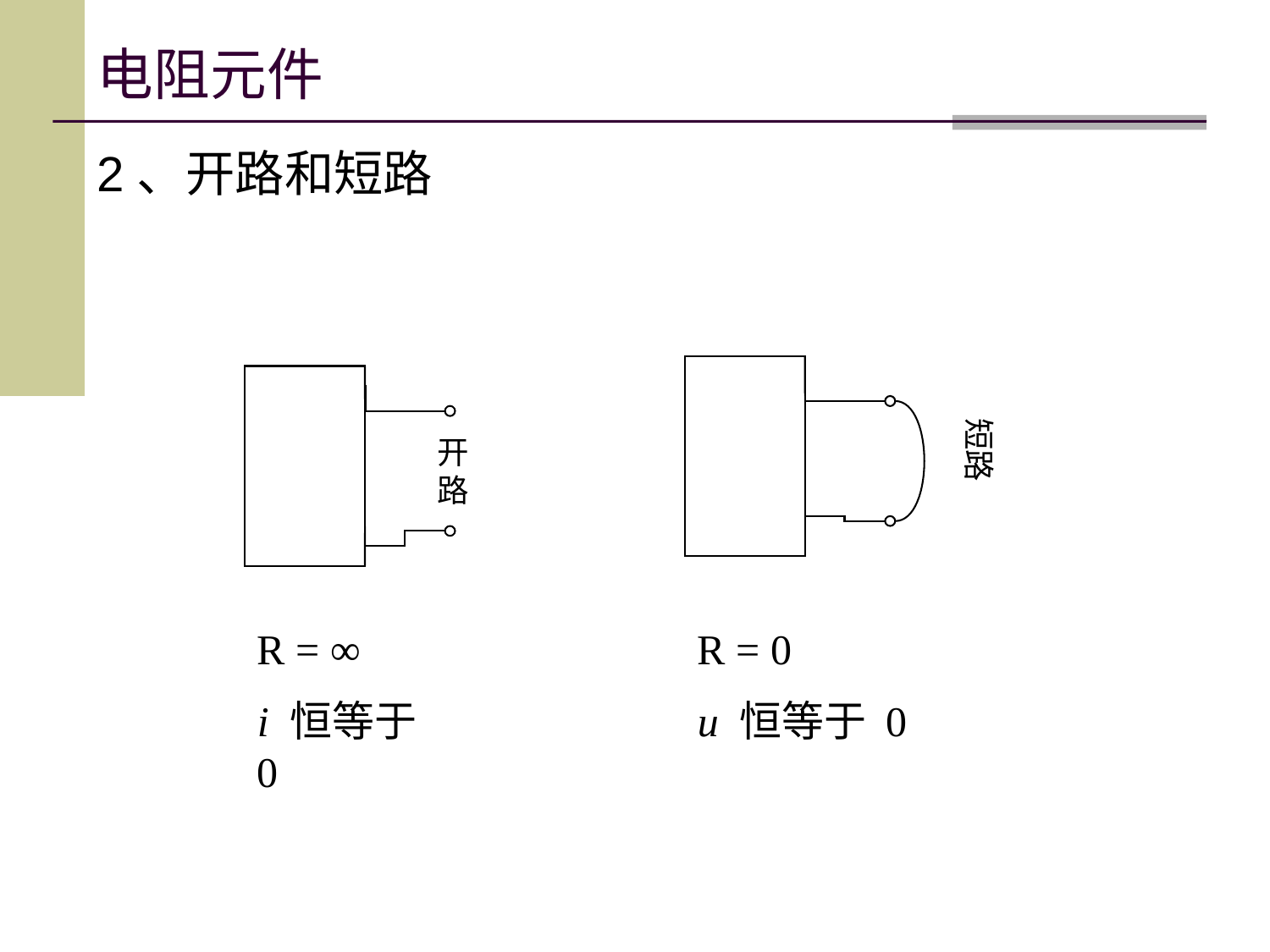

# 电阻元件
2、开路和短路

短路
开路

R = ∞
i 恒等于0
R = 0
u 恒等于 0